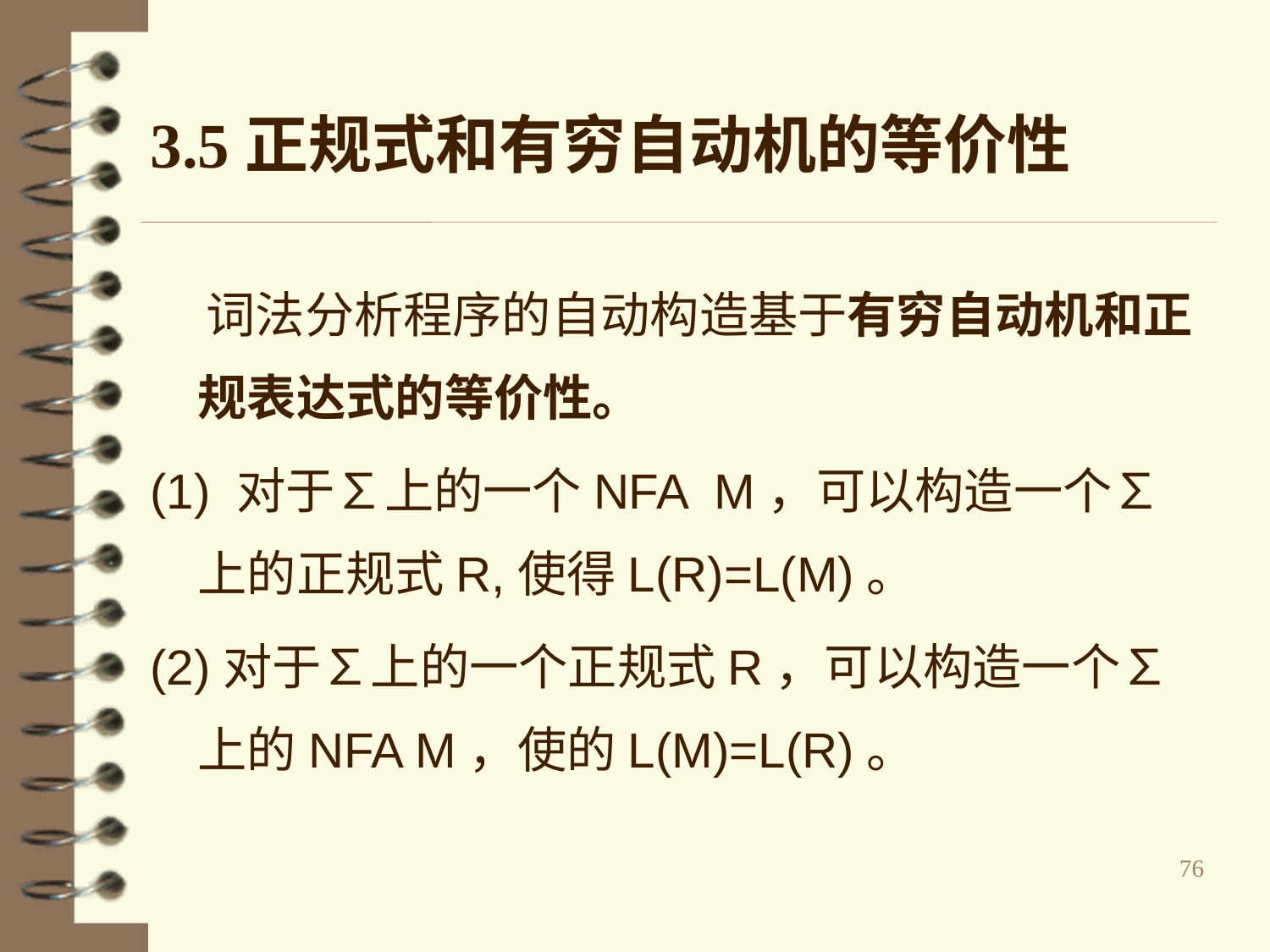

# 3.5正规式和有穷自动机的等价性
    词法分析程序的自动构造基于有穷自动机和正规表达式的等价性。
(1) 对于∑上的一个NFA  M，可以构造一个∑上的正规式R,使得L(R)=L(M)。
(2)对于∑上的一个正规式R，可以构造一个∑上的NFA M，使的L(M)=L(R)。
76